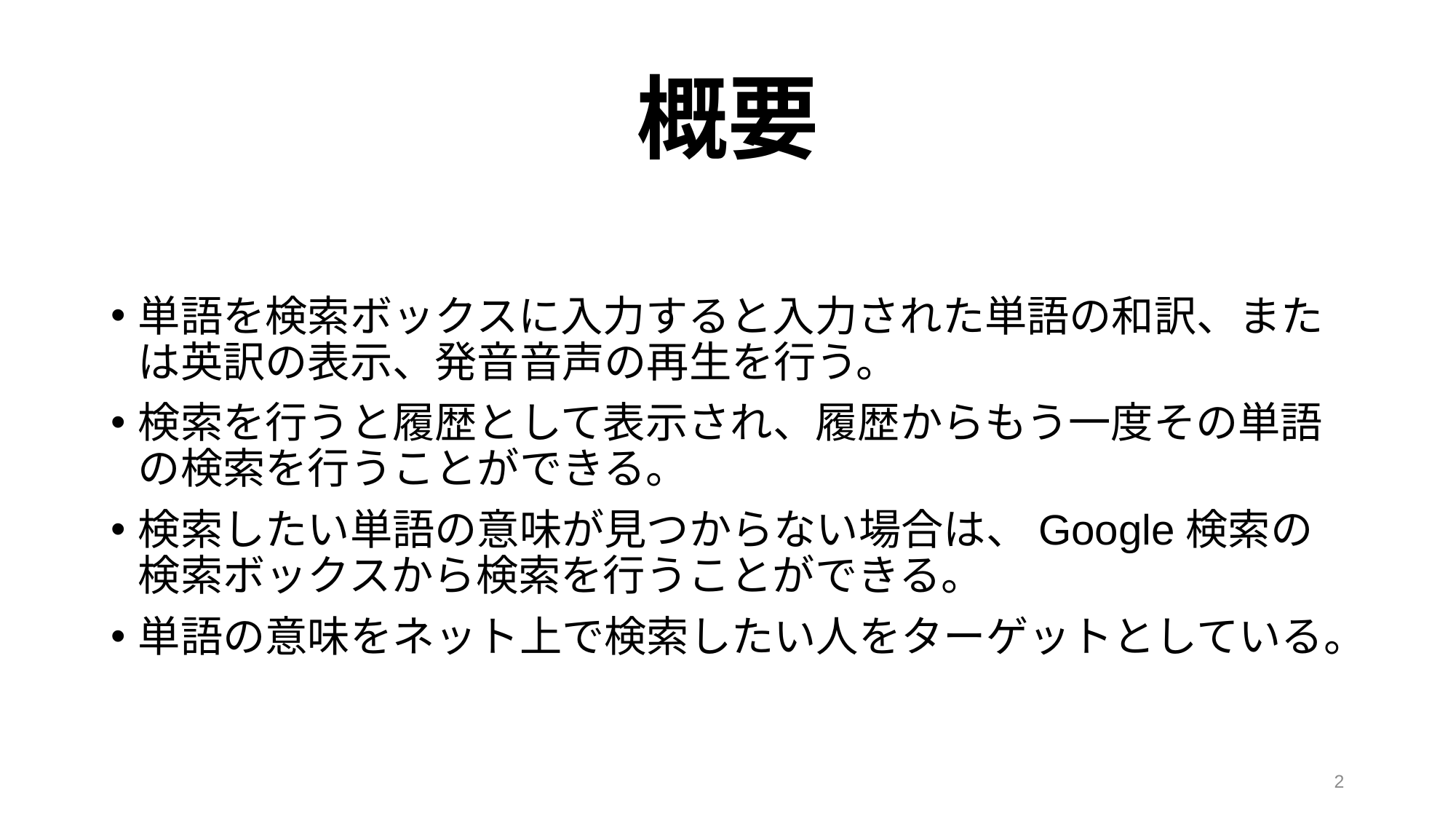

# 概要
単語を検索ボックスに入力すると入力された単語の和訳、または英訳の表示、発音音声の再生を行う。
検索を行うと履歴として表示され、履歴からもう一度その単語の検索を行うことができる。
検索したい単語の意味が見つからない場合は、Google検索の検索ボックスから検索を行うことができる。
単語の意味をネット上で検索したい人をターゲットとしている。
2